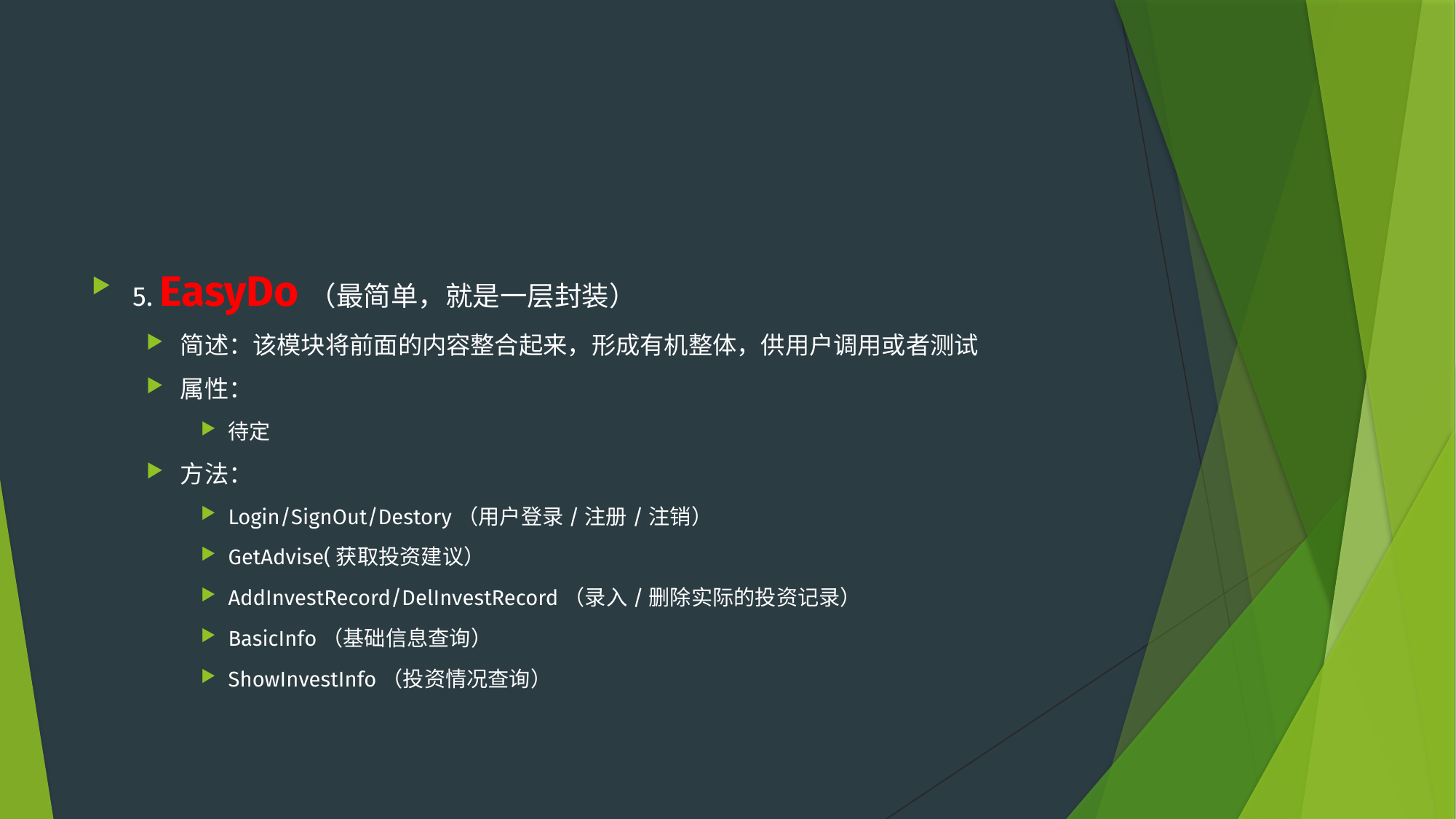

#
5. EasyDo（最简单，就是一层封装）
简述：该模块将前面的内容整合起来，形成有机整体，供用户调用或者测试
属性：
待定
方法：
Login/SignOut/Destory（用户登录/注册/注销）
GetAdvise(获取投资建议）
AddInvestRecord/DelInvestRecord（录入/删除实际的投资记录）
BasicInfo（基础信息查询）
ShowInvestInfo（投资情况查询）